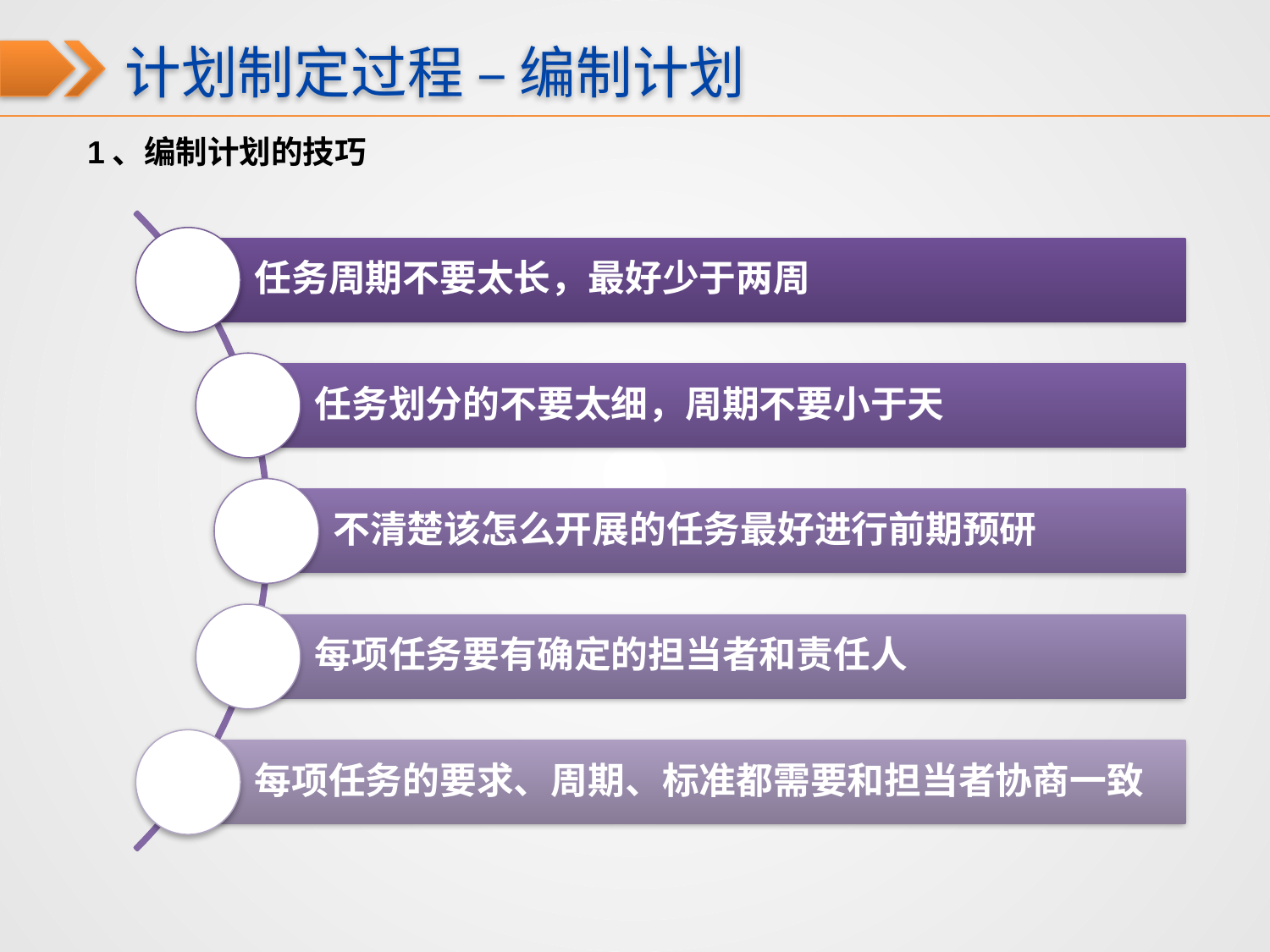

计划制定过程 – 编制计划

1、编制计划的技巧
任务周期不要太长，最好少于两周
任务划分的不要太细，周期不要小于天
不清楚该怎么开展的任务最好进行前期预研
每项任务要有确定的担当者和责任人
每项任务的要求、周期、标准都需要和担当者协商一致